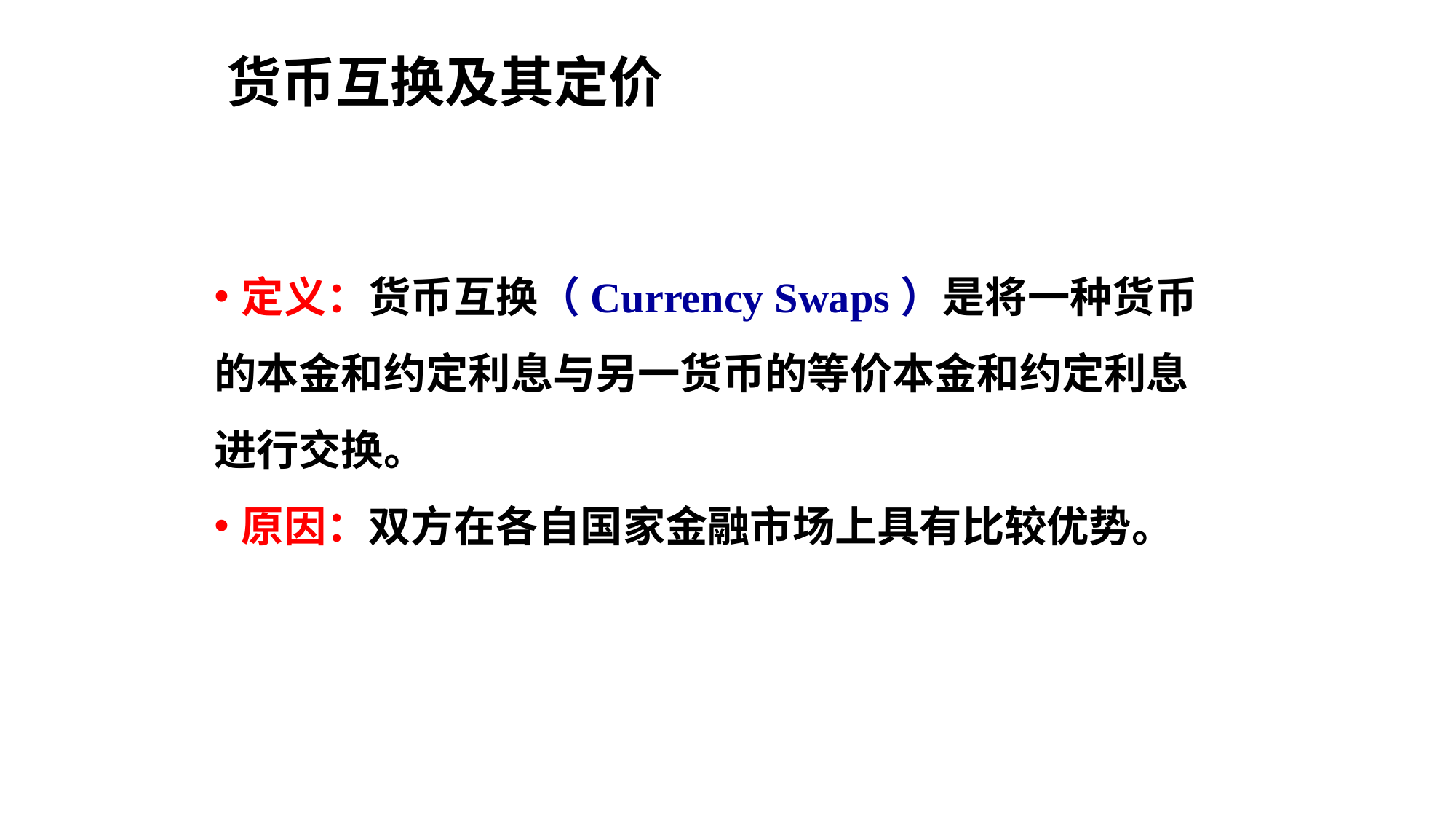

货币互换及其定价
定义：货币互换（Currency Swaps）是将一种货币
的本金和约定利息与另一货币的等价本金和约定利息
进行交换。
原因：双方在各自国家金融市场上具有比较优势。